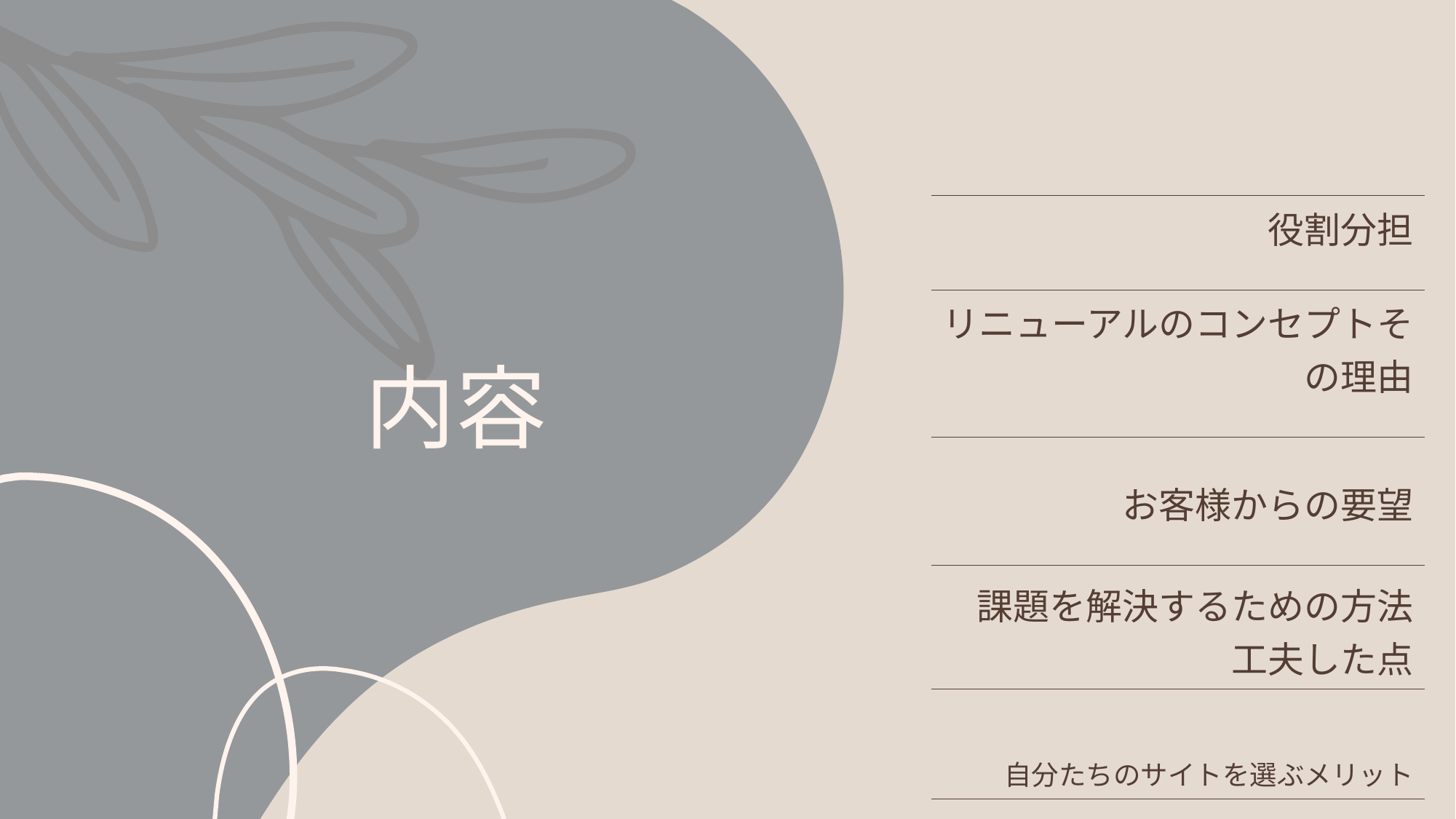

|  |
| --- |
| 役割分担 |
| リニューアルのコンセプトその理由 |
| お客様からの要望 |
| 課題を解決するための方法 工夫した点 |
| 自分たちのサイトを選ぶメリット |
# 内容